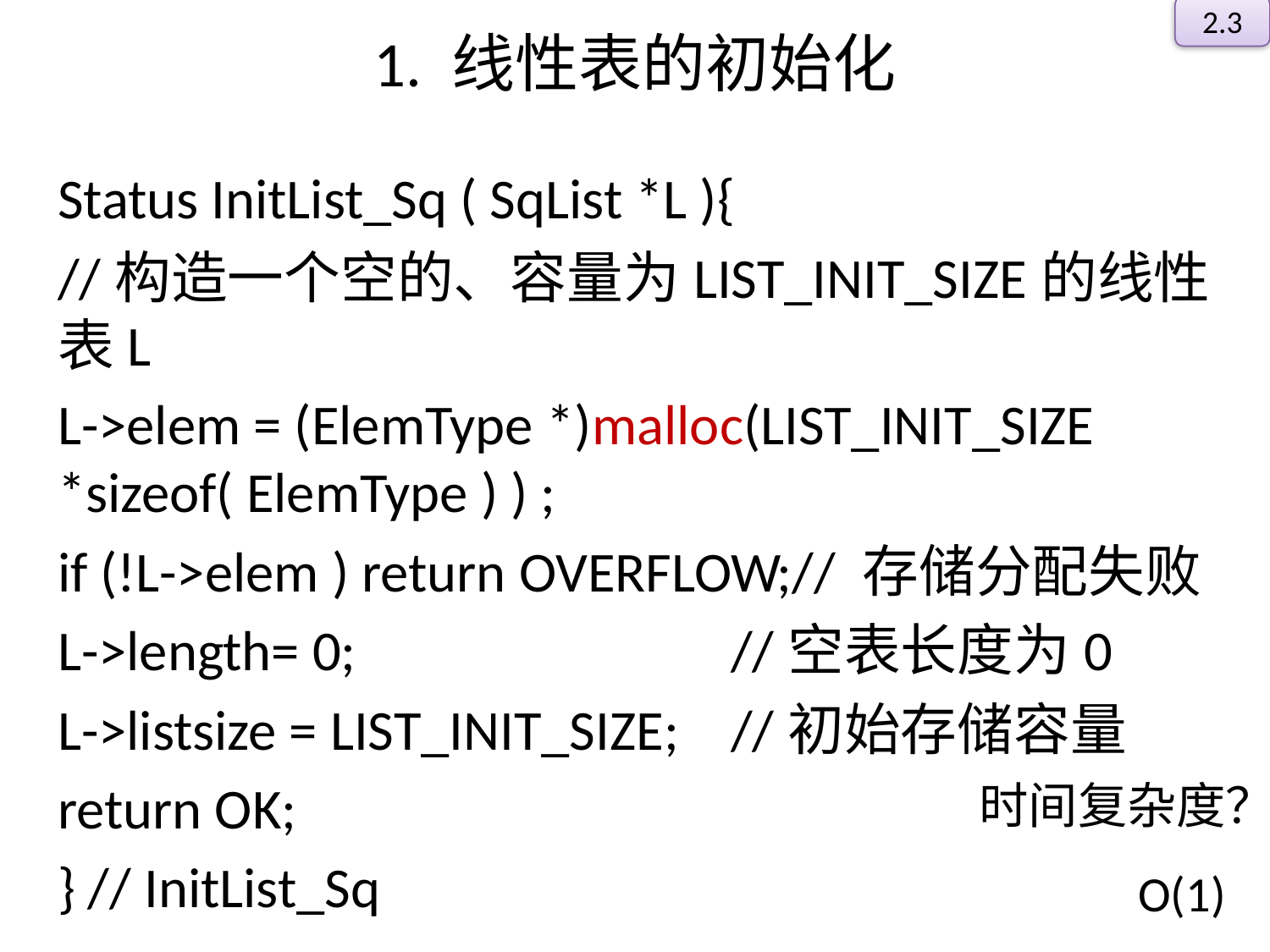

2.3
# 1. 线性表的初始化
Status InitList_Sq ( SqList *L ){
//构造一个空的、容量为LIST_INIT_SIZE的线性表L
L->elem = (ElemType *)malloc(LIST_INIT_SIZE *sizeof( ElemType ) ) ;
if (!L->elem ) return OVERFLOW;// 存储分配失败
L->length= 0; 			   //空表长度为0
L->listsize = LIST_INIT_SIZE; 	   //初始存储容量
return OK;
} // InitList_Sq

时间复杂度？
O(1)